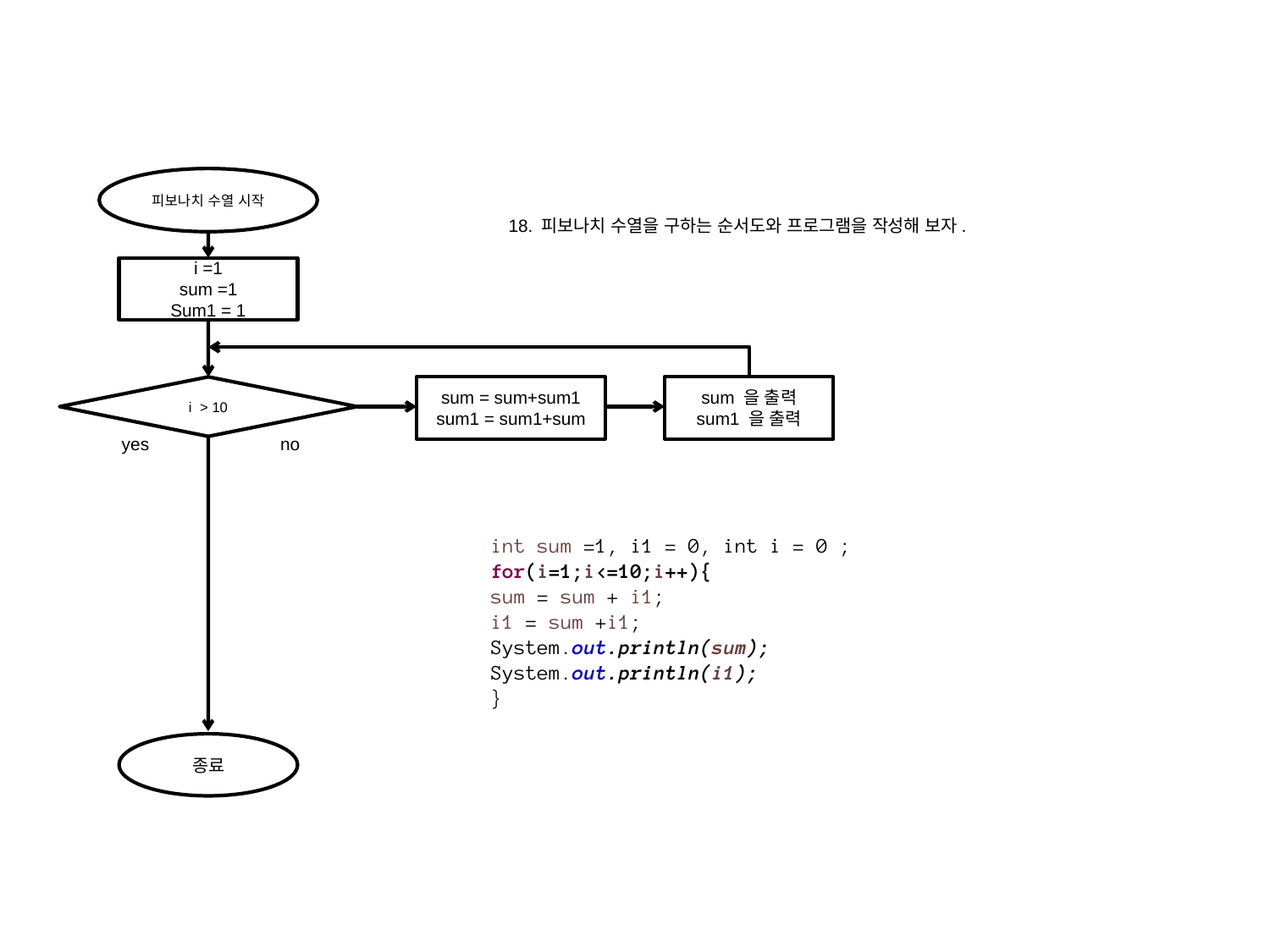

피보나치 수열 시작
yes
종료
18. 피보나치 수열을 구하는 순서도와 프로그램을 작성해 보자.
i =1
sum =1
Sum1 = 1
i  > 10
sum = sum+sum1
sum1 = sum1+sum
sum 을 출력
sum1 을 출력
no
int sum =1, i1 = 0, int i = 0 ;
for(i=1;i<=10;i++){
sum = sum + i1;
i1 = sum +i1;
System.out.println(sum);
System.out.println(i1);
}